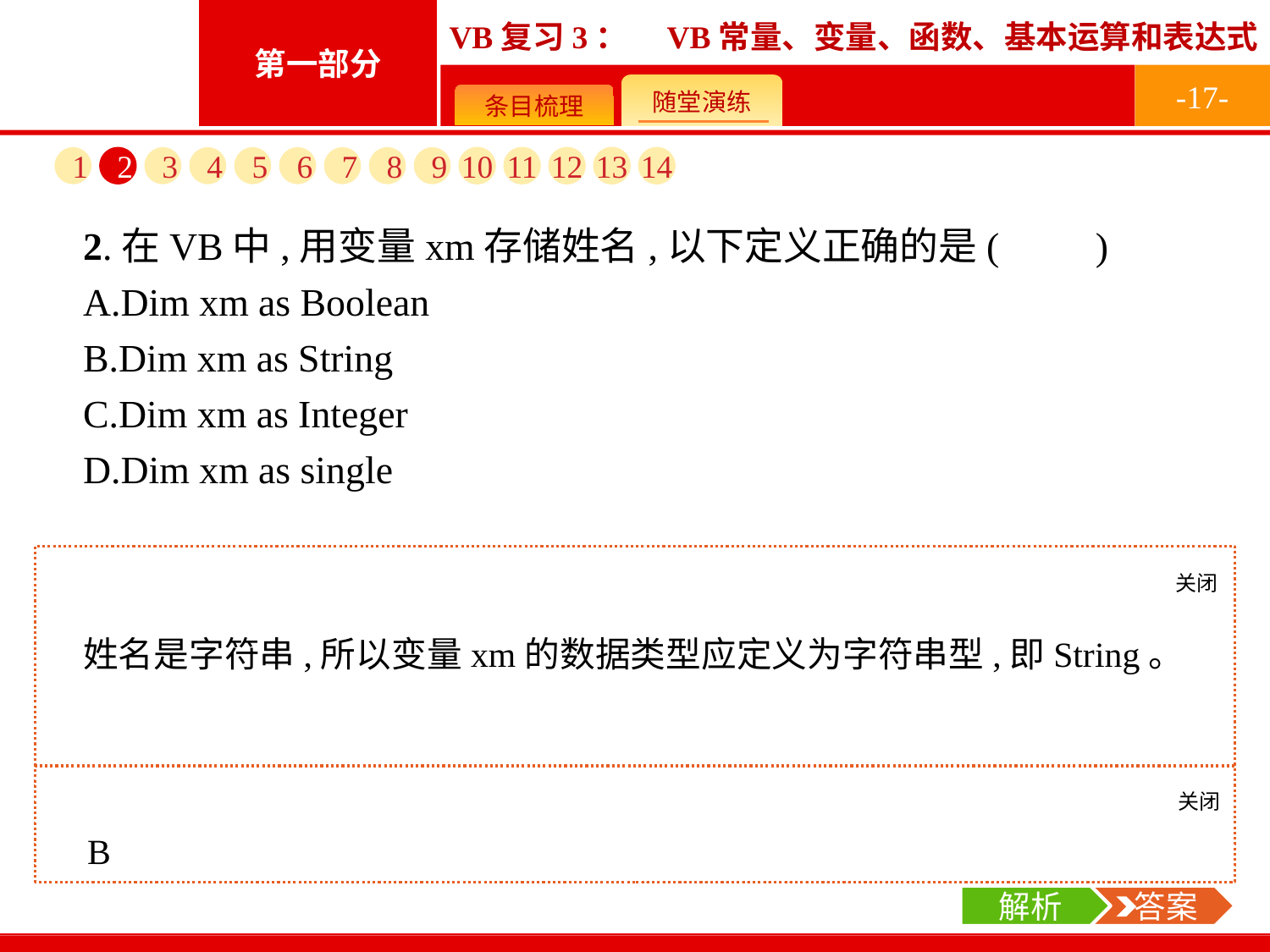

-17-
1
2
3
4
5
6
7
8
9
10
11
12
13
14
2.在VB中,用变量xm存储姓名,以下定义正确的是(　　)
A.Dim xm as Boolean
B.Dim xm as String
C.Dim xm as Integer
D.Dim xm as single

关闭
解析

姓名是字符串,所以变量xm的数据类型应定义为字符串型,即String。

关闭
解析
  答案

B
解析
  答案